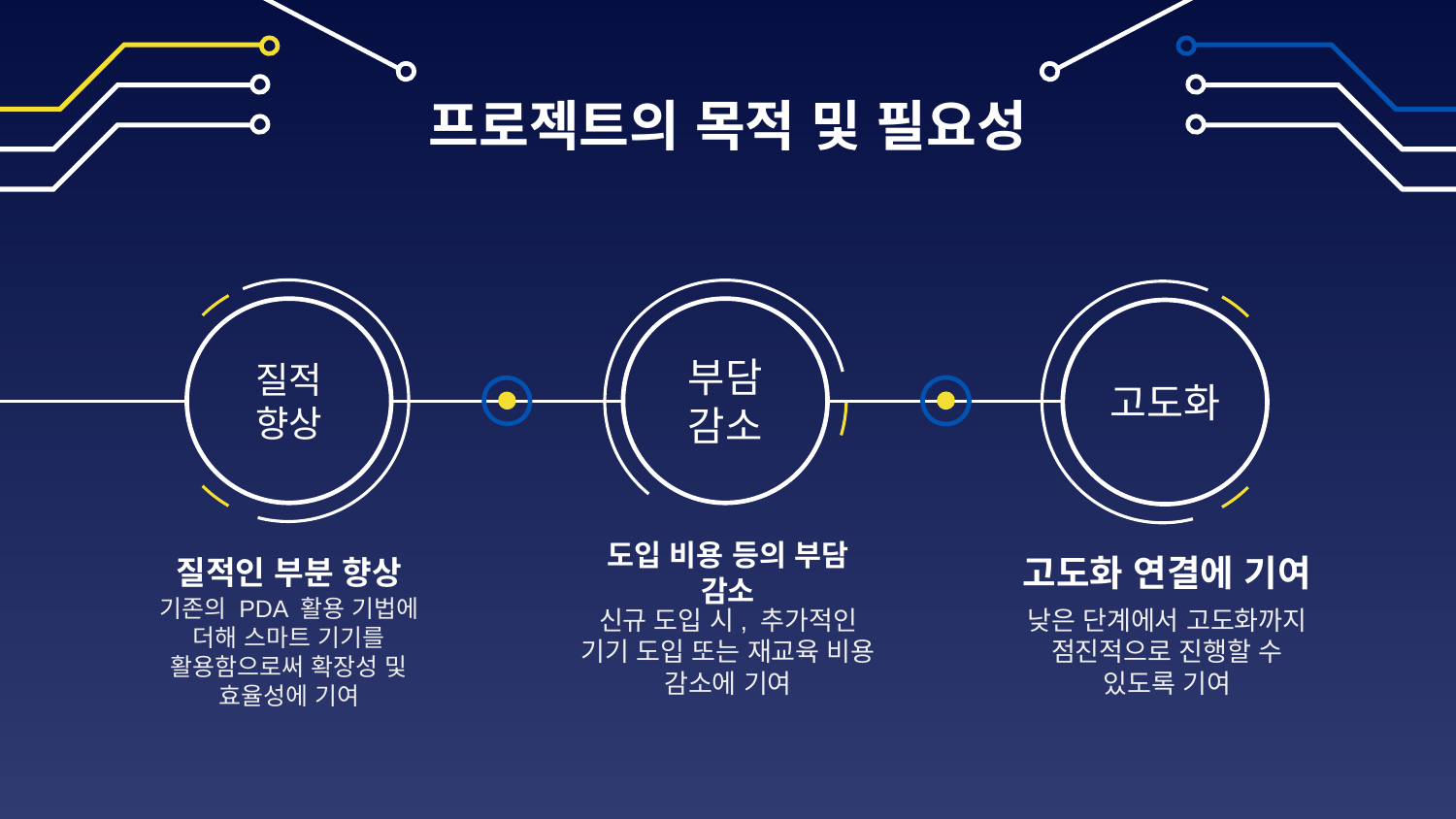

# 프로젝트의 목적 및 필요성

질적 향상
부담 감소
고도화

질적인 부분 향상
도입 비용 등의 부담 감소
고도화 연결에 기여
기존의 PDA 활용 기법에 더해 스마트 기기를 활용함으로써 확장성 및 효율성에 기여
신규 도입 시, 추가적인 기기 도입 또는 재교육 비용 감소에 기여
낮은 단계에서 고도화까지 점진적으로 진행할 수 있도록 기여